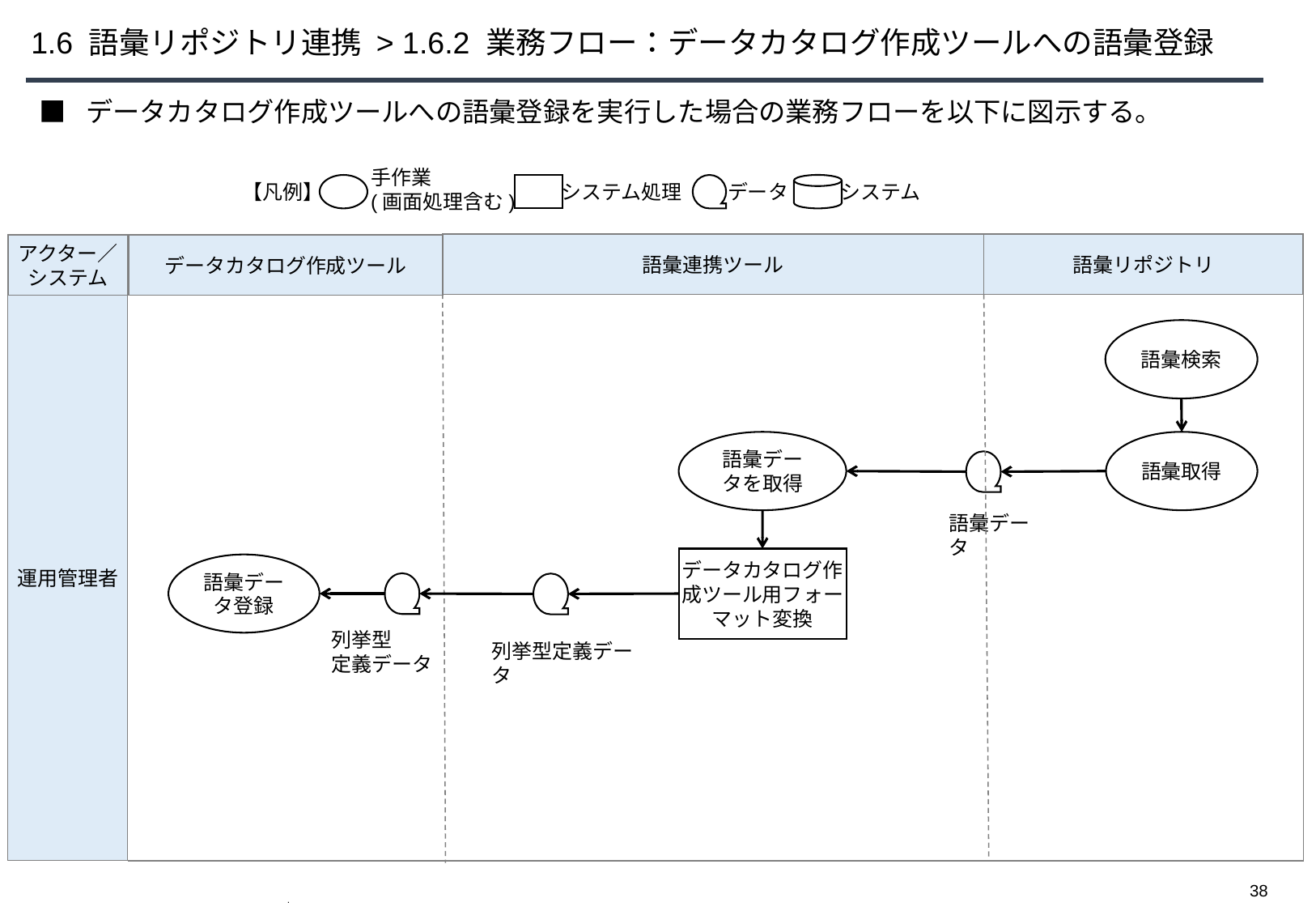

# 1.6 語彙リポジトリ連携 > 1.6.2 業務フロー：データカタログ作成ツールへの語彙登録
■ データカタログ作成ツールへの語彙登録を実行した場合の業務フローを以下に図示する。
手作業
(画面処理含む)
【凡例】
システム処理
データ
システム

語彙リポジトリ
語彙連携ツール
アクター／
システム
データカタログ作成ツール
運用管理者
語彙検索
語彙データを取得
語彙取得

語彙データ
データカタログ作成ツール用フォーマット変換
語彙データ登録

列挙型
定義データ
列挙型定義データ